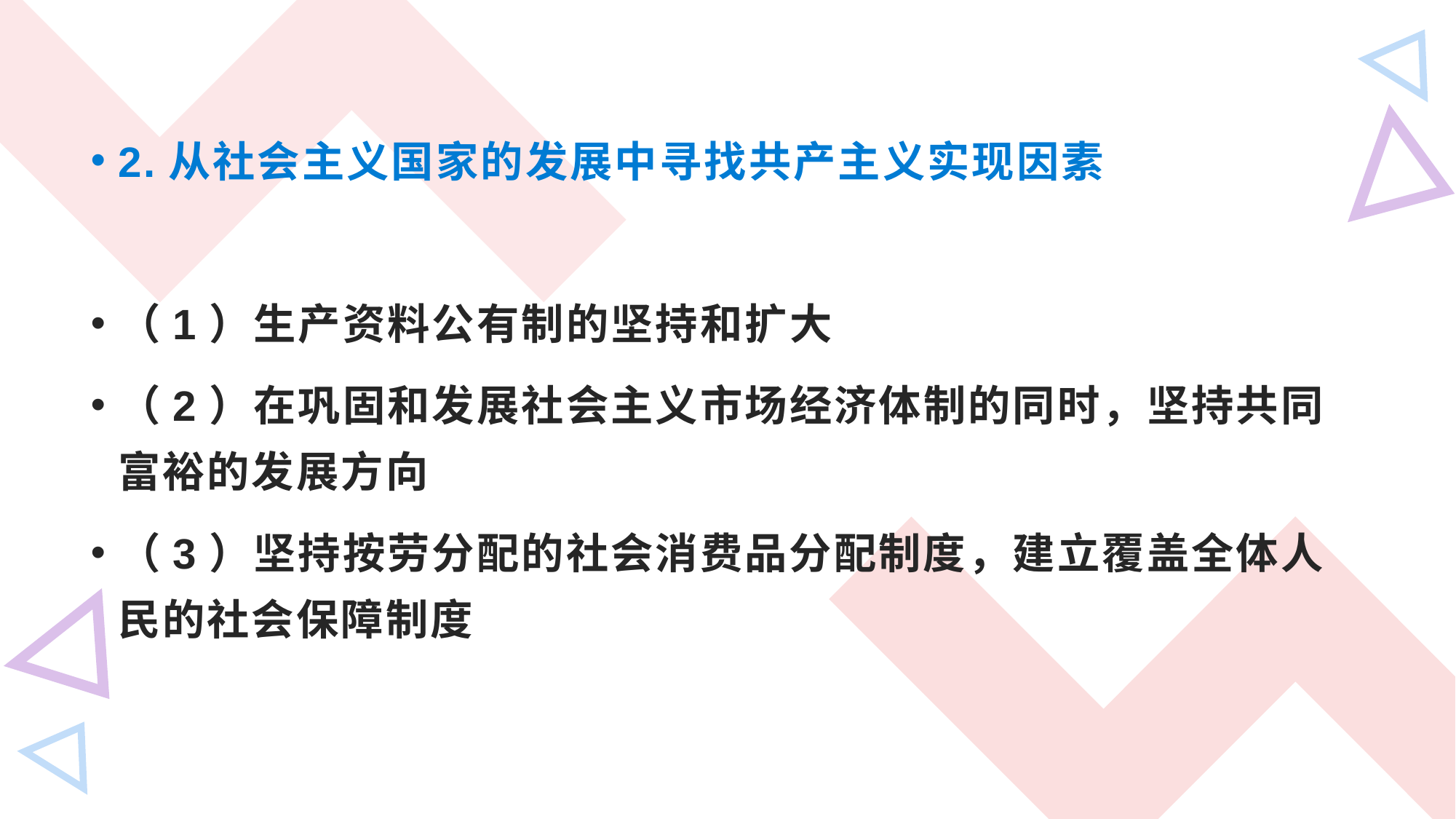

2.从社会主义国家的发展中寻找共产主义实现因素

（1）生产资料公有制的坚持和扩大
（2）在巩固和发展社会主义市场经济体制的同时，坚持共同富裕的发展方向
（3）坚持按劳分配的社会消费品分配制度，建立覆盖全体人民的社会保障制度